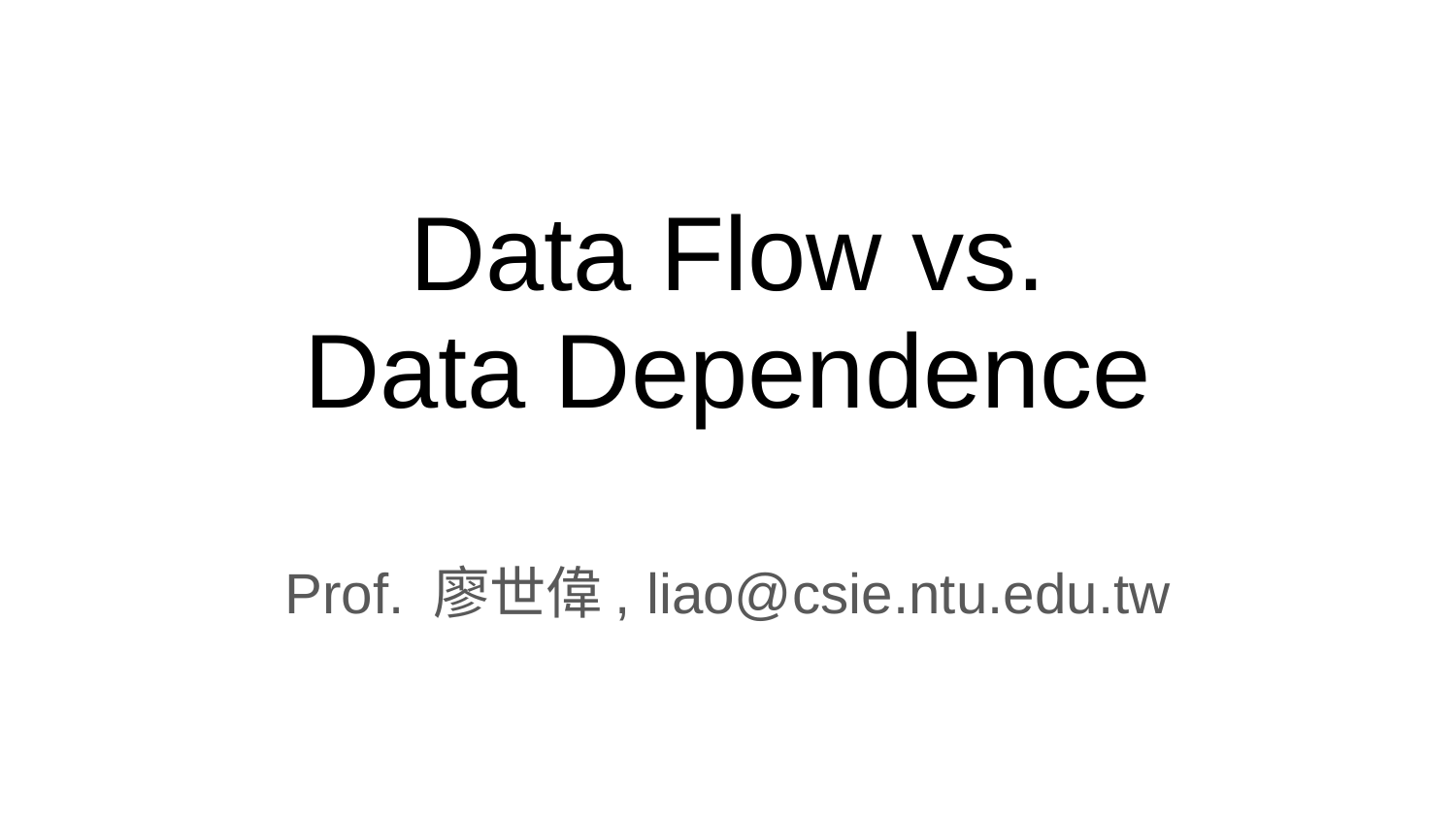

# Data Flow vs. Data Dependence
Prof. 廖世偉, liao@csie.ntu.edu.tw